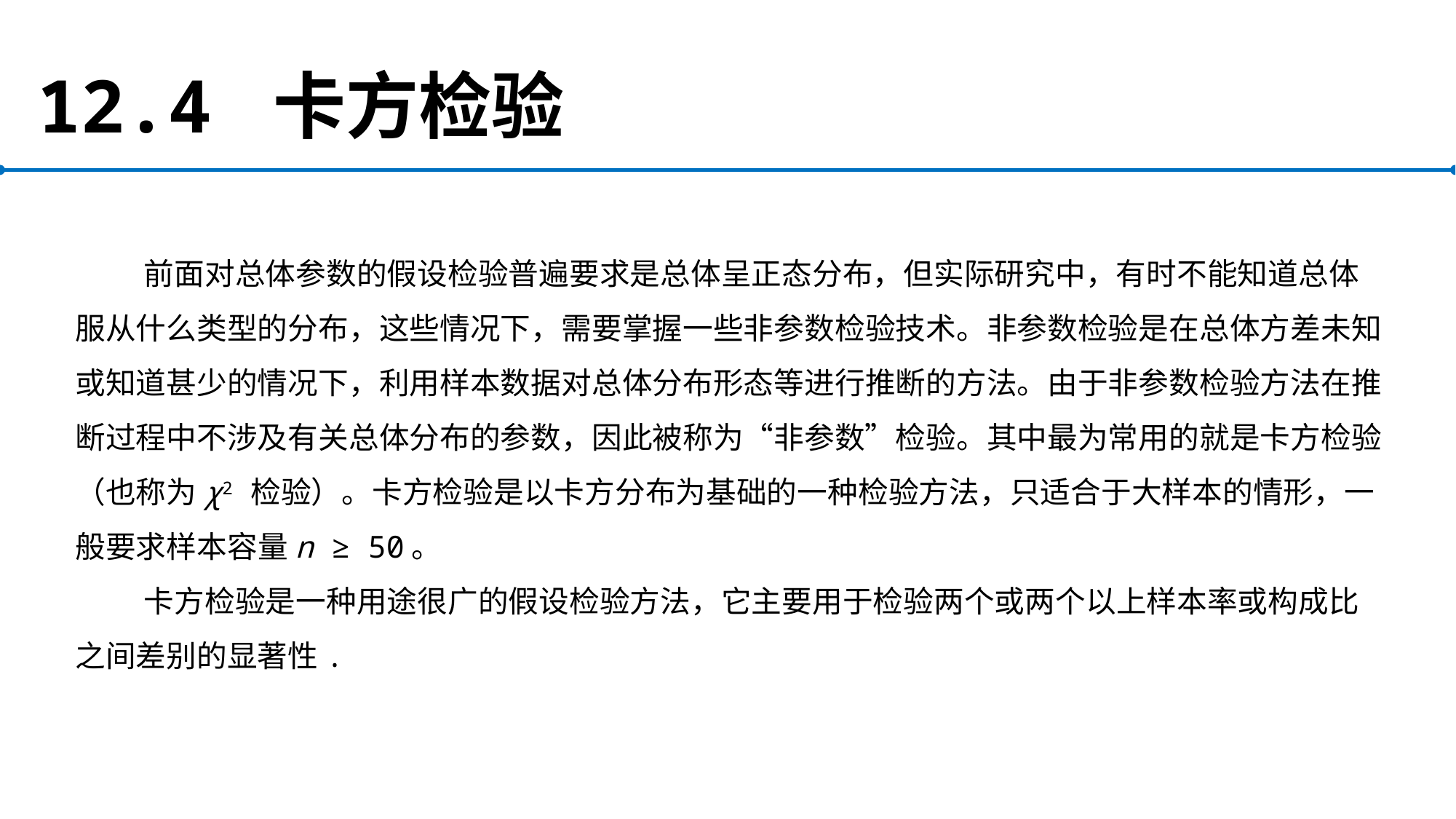

# 12.4 卡方检验
前面对总体参数的假设检验普遍要求是总体呈正态分布，但实际研究中，有时不能知道总体服从什么类型的分布，这些情况下，需要掌握一些非参数检验技术。非参数检验是在总体方差未知或知道甚少的情况下，利用样本数据对总体分布形态等进行推断的方法。由于非参数检验方法在推断过程中不涉及有关总体分布的参数，因此被称为“非参数”检验。其中最为常用的就是卡方检验（也称为χ2 检验）。卡方检验是以卡方分布为基础的一种检验方法，只适合于大样本的情形，一般要求样本容量n ≥ 50。
卡方检验是一种用途很广的假设检验方法，它主要用于检验两个或两个以上样本率或构成比之间差别的显著性.